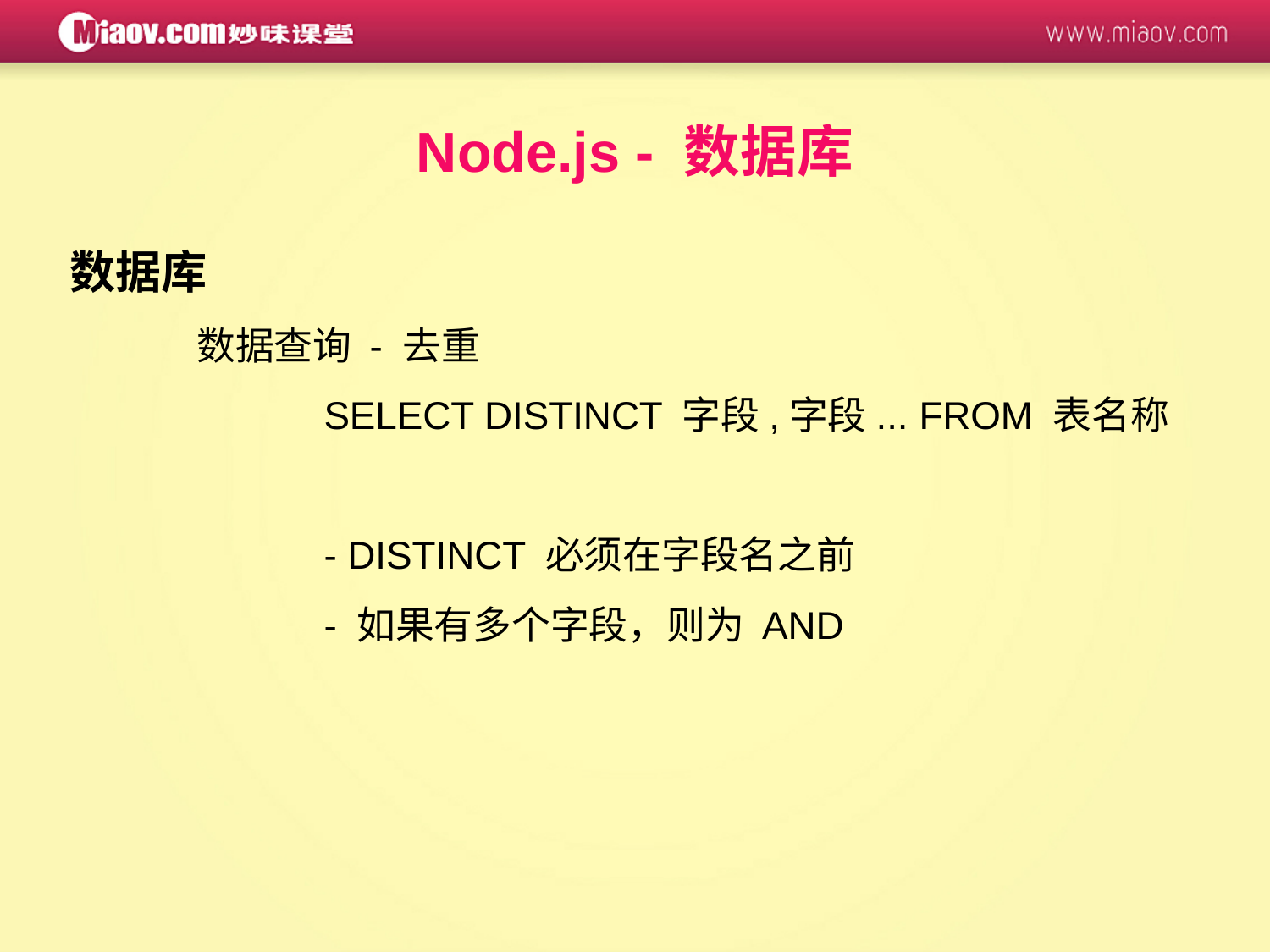

Node.js - 数据库
数据库
	数据查询 - 去重
		SELECT DISTINCT 字段,字段... FROM 表名称

		- DISTINCT 必须在字段名之前
		- 如果有多个字段，则为 AND